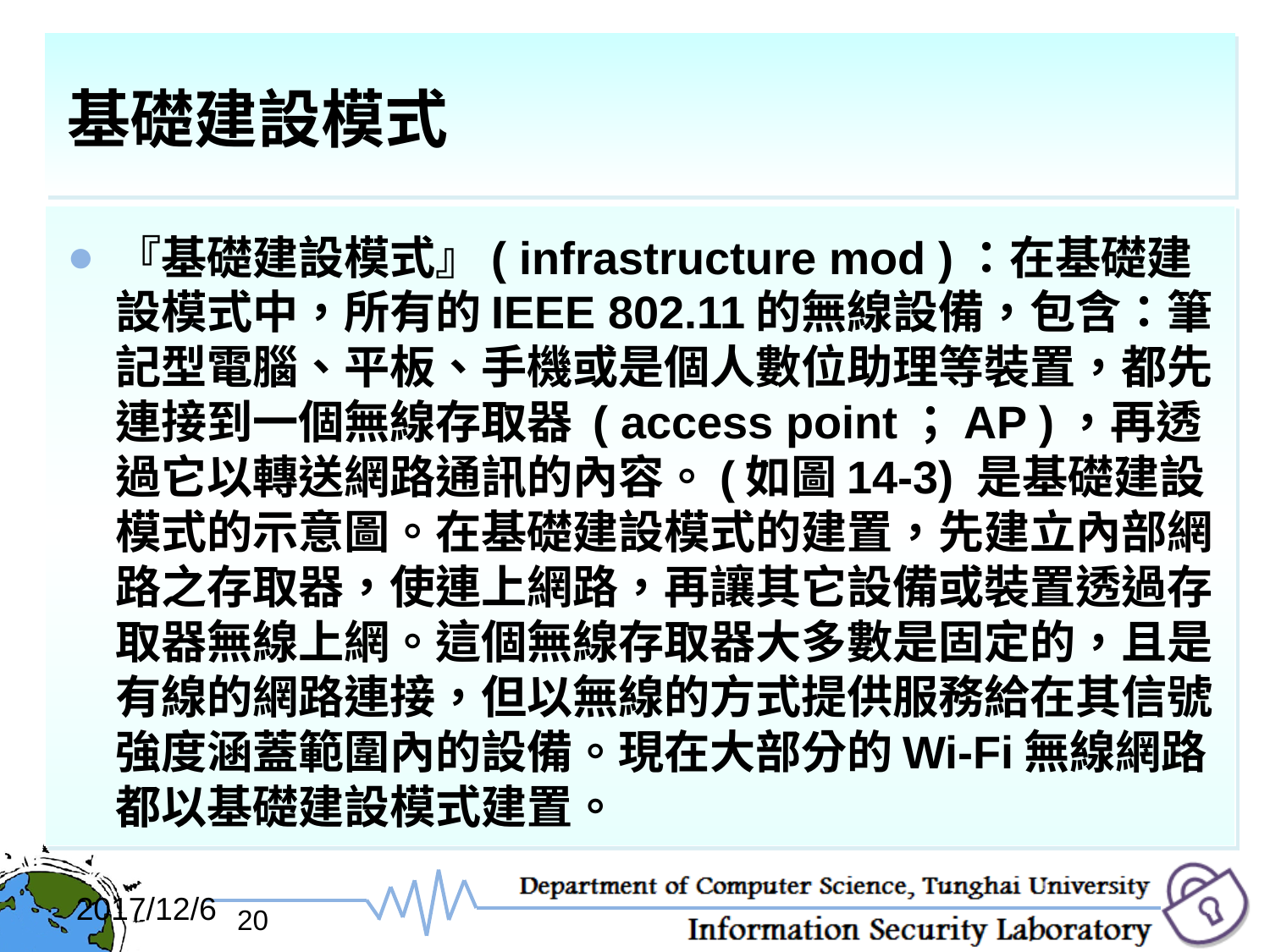

# 基礎建設模式
『基礎建設模式』( infrastructure mod )：在基礎建設模式中，所有的IEEE 802.11的無線設備，包含：筆記型電腦、平板、手機或是個人數位助理等裝置，都先連接到一個無線存取器 ( access point；AP )，再透過它以轉送網路通訊的內容。(如圖14-3) 是基礎建設模式的示意圖。在基礎建設模式的建置，先建立內部網路之存取器，使連上網路，再讓其它設備或裝置透過存取器無線上網。這個無線存取器大多數是固定的，且是有線的網路連接，但以無線的方式提供服務給在其信號強度涵蓋範圍內的設備。現在大部分的Wi-Fi無線網路都以基礎建設模式建置。
2017/12/6
20